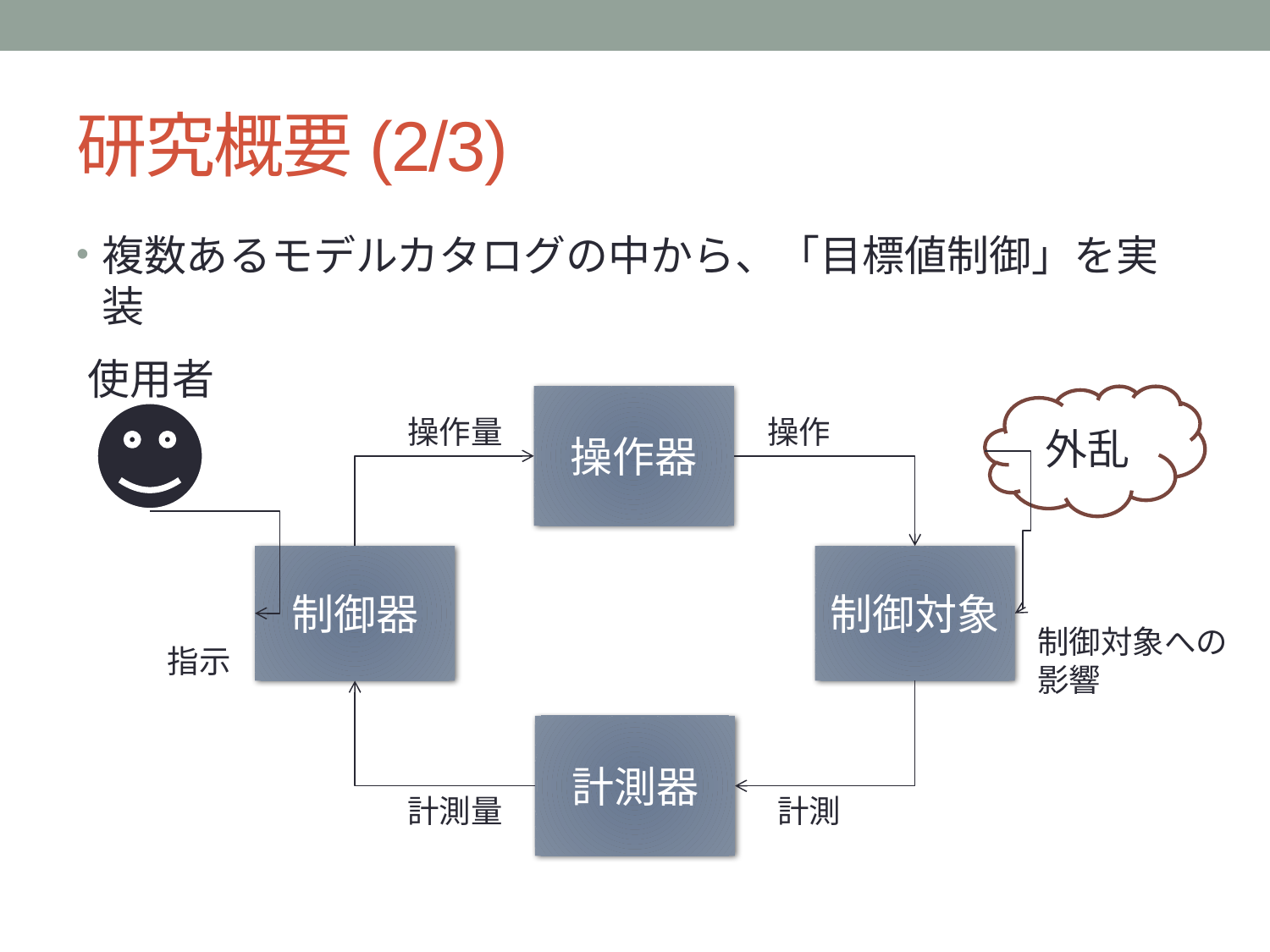

# 研究概要(2/3)
複数あるモデルカタログの中から、「目標値制御」を実装

使用者
操作器
外乱

操作量
操作
制御器
制御対象
制御対象への影響
指示
計測器
計測量
計測